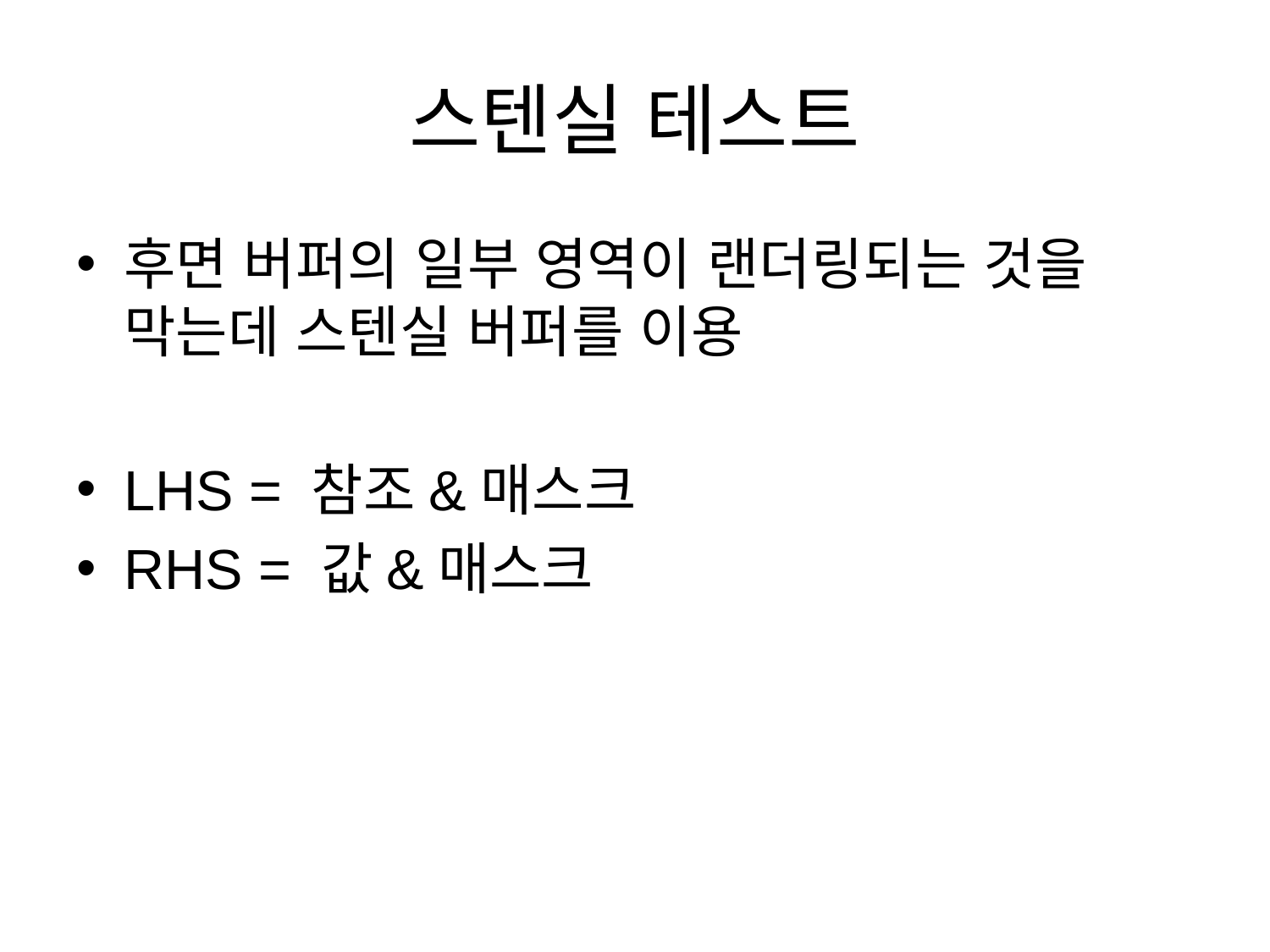

# 스텐실 테스트
후면 버퍼의 일부 영역이 랜더링되는 것을 막는데 스텐실 버퍼를 이용

LHS = 참조&매스크
RHS = 값&매스크